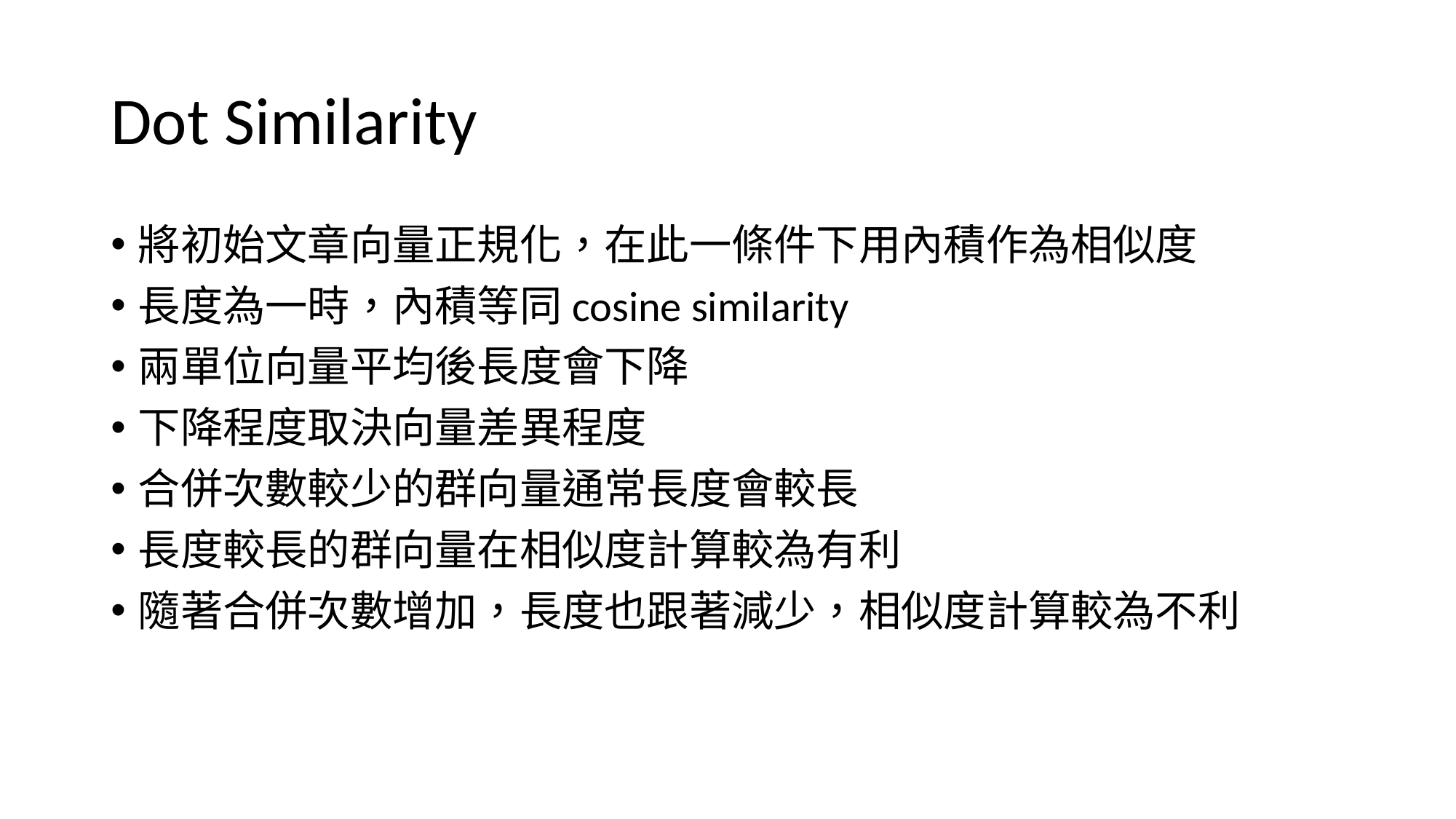

# Dot Similarity
將初始文章向量正規化，在此一條件下用內積作為相似度
長度為一時，內積等同cosine similarity
兩單位向量平均後長度會下降
下降程度取決向量差異程度
合併次數較少的群向量通常長度會較長
長度較長的群向量在相似度計算較為有利
隨著合併次數增加，長度也跟著減少，相似度計算較為不利